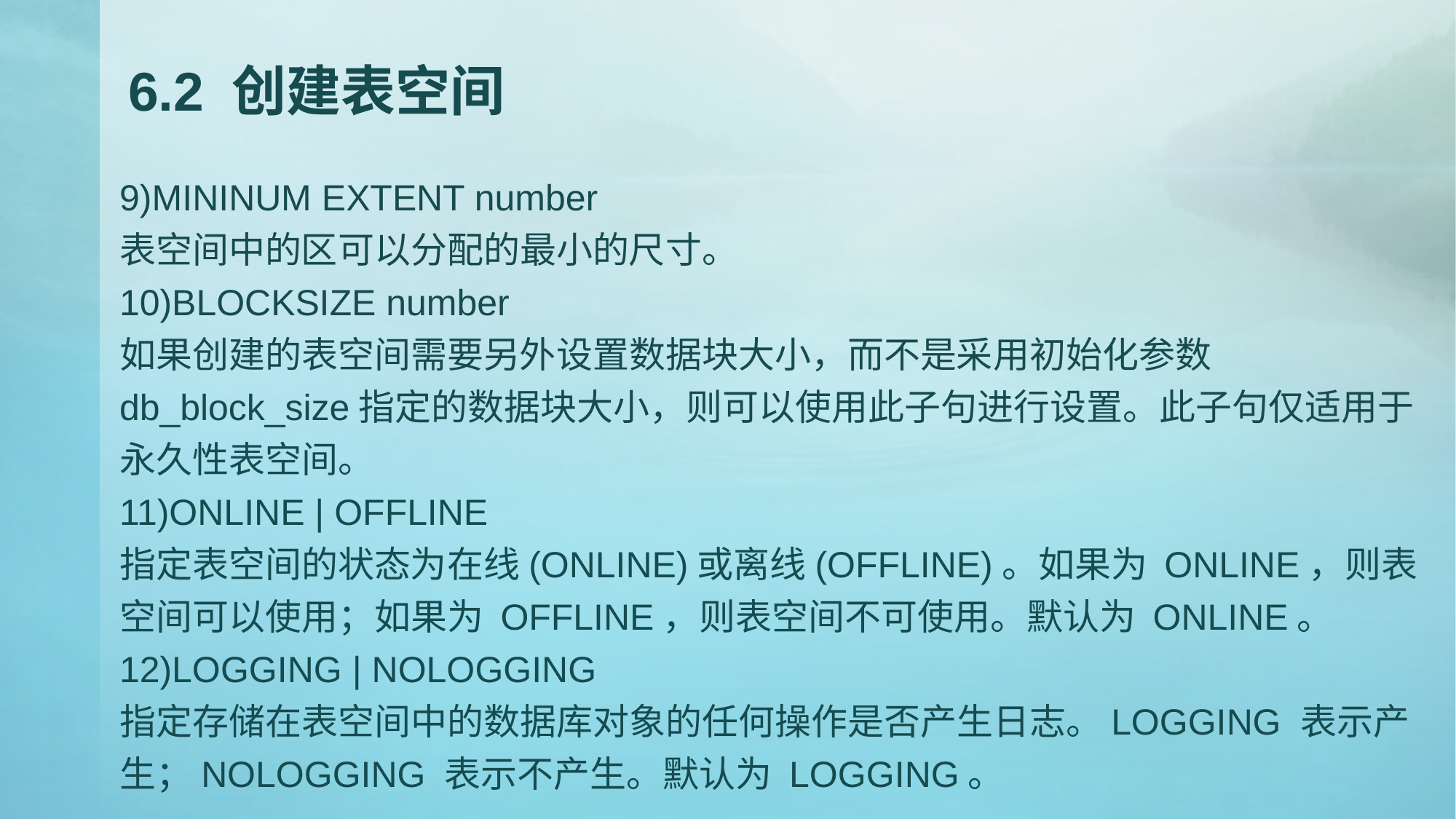

# 6.2 创建表空间
9)MININUM EXTENT number
表空间中的区可以分配的最小的尺寸。
10)BLOCKSIZE number
如果创建的表空间需要另外设置数据块大小，而不是采用初始化参数db_block_size指定的数据块大小，则可以使用此子句进行设置。此子句仅适用于永久性表空间。
11)ONLINE | OFFLINE
指定表空间的状态为在线(ONLINE)或离线(OFFLINE)。如果为 ONLINE，则表空间可以使用；如果为 OFFLINE，则表空间不可使用。默认为 ONLINE。
12)LOGGING | NOLOGGING
指定存储在表空间中的数据库对象的任何操作是否产生日志。LOGGING 表示产生；NOLOGGING 表示不产生。默认为 LOGGING。